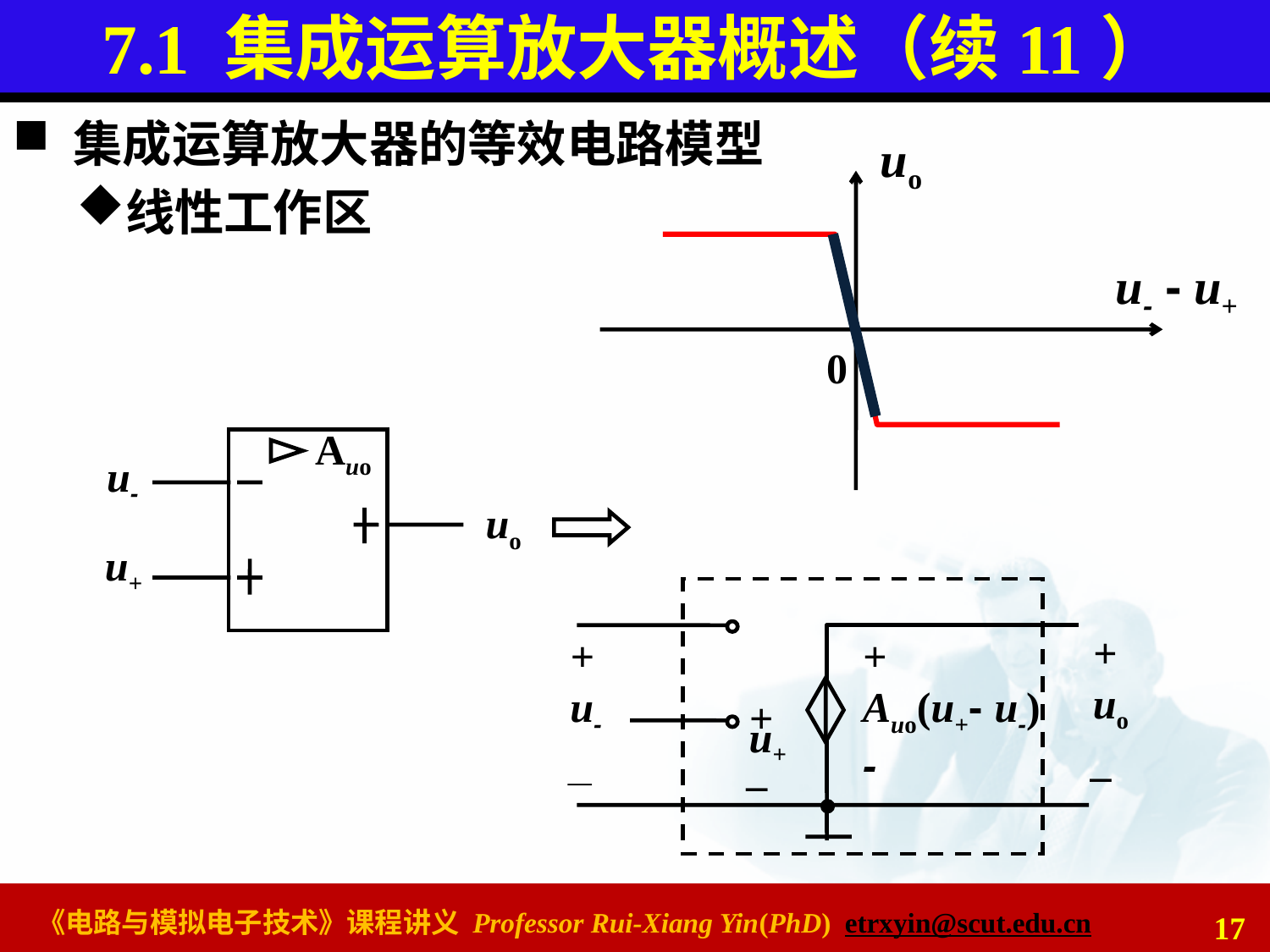

# 7.1 集成运算放大器概述（续11）
 集成运算放大器的等效电路模型
线性工作区
uo

u- - u+

0

Auo

u-
uo
u+

+
uo
_

+
u-
_
+
Auo(u+- u-)
-

+
u+
_

17